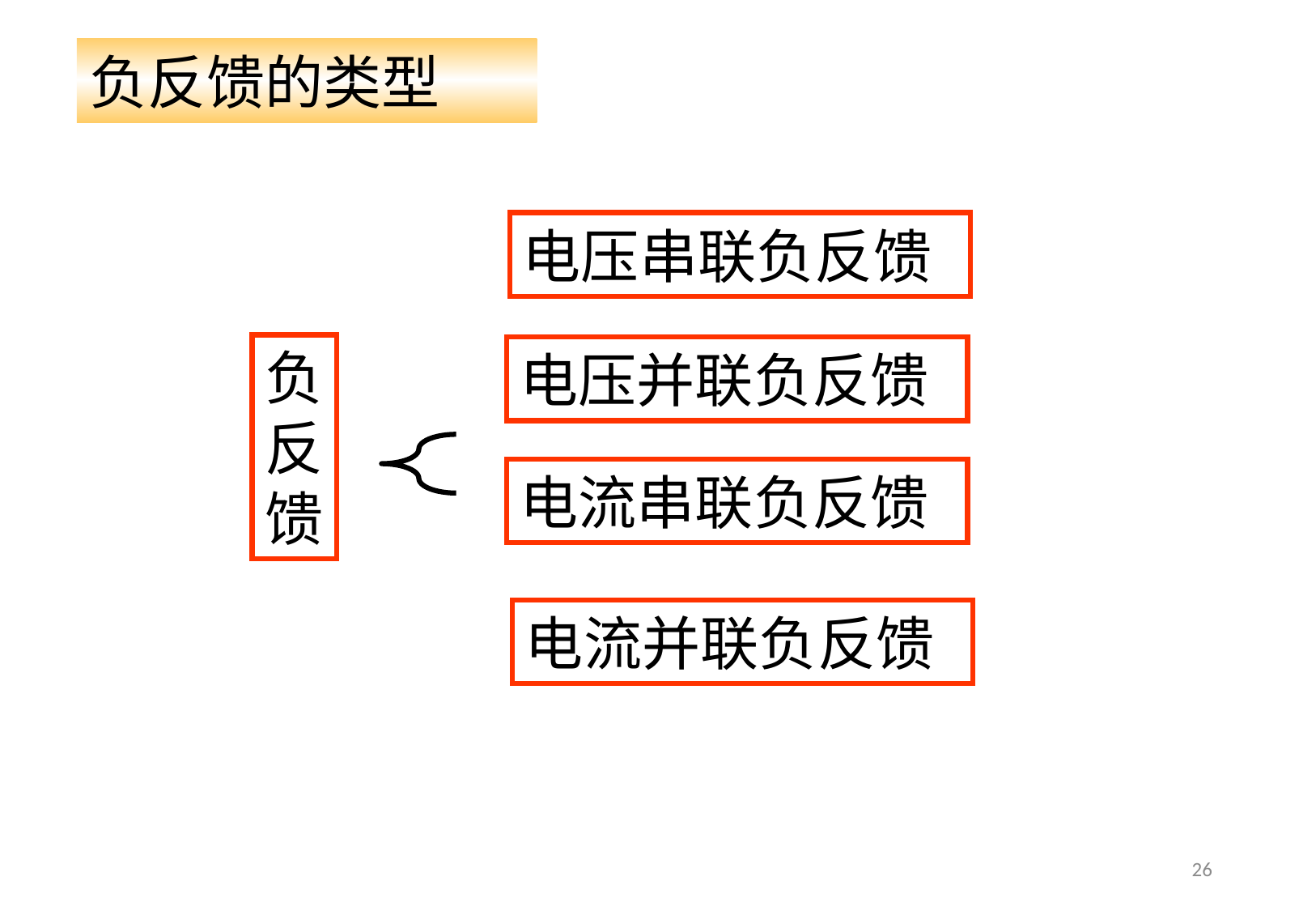

负反馈的类型
电压串联负反馈
负反馈
电压并联负反馈

电流串联负反馈
电流并联负反馈
26